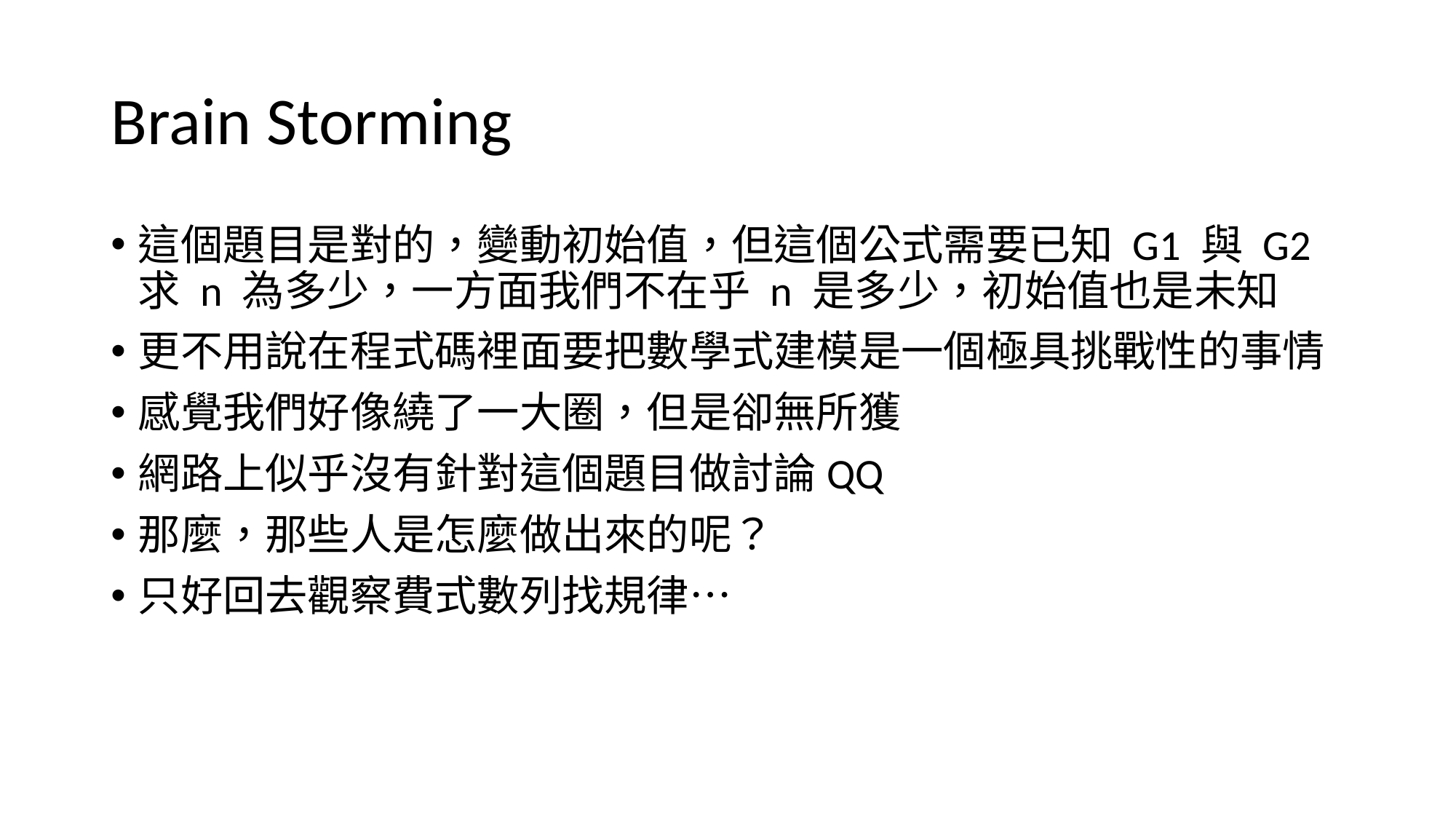

# Brain Storming
這個題目是對的，變動初始值，但這個公式需要已知 G1 與 G2 求 n 為多少，一方面我們不在乎 n 是多少，初始值也是未知
更不用說在程式碼裡面要把數學式建模是一個極具挑戰性的事情
感覺我們好像繞了一大圈，但是卻無所獲
網路上似乎沒有針對這個題目做討論QQ
那麼，那些人是怎麼做出來的呢？
只好回去觀察費式數列找規律…